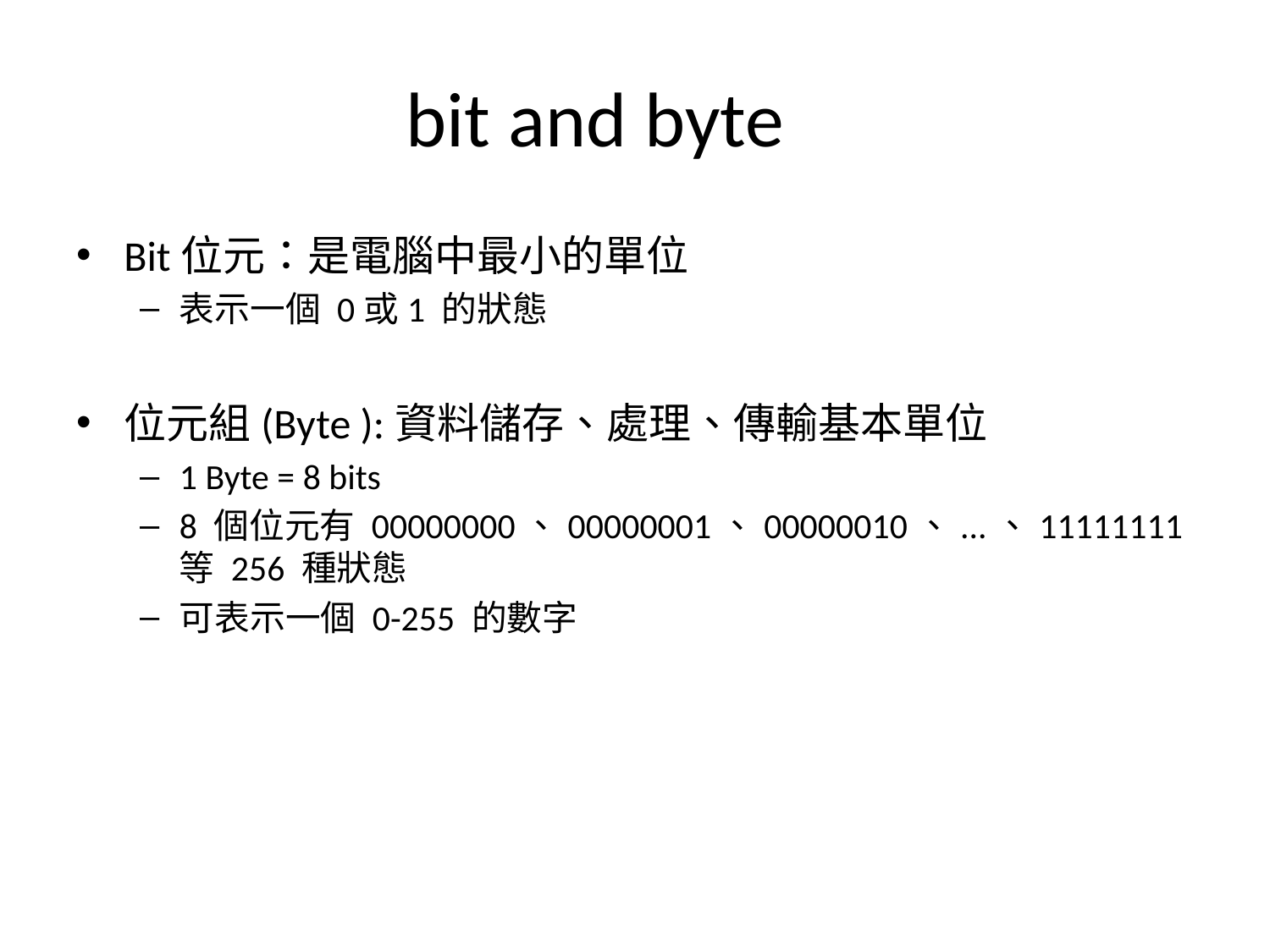

# bit and byte
Bit位元：是電腦中最小的單位
表示一個 0或1 的狀態

位元組(Byte ):資料儲存、處理、傳輸基本單位
1 Byte = 8 bits
8 個位元有 00000000、00000001、00000010、...、11111111 等 256 種狀態
可表示一個 0-255 的數字